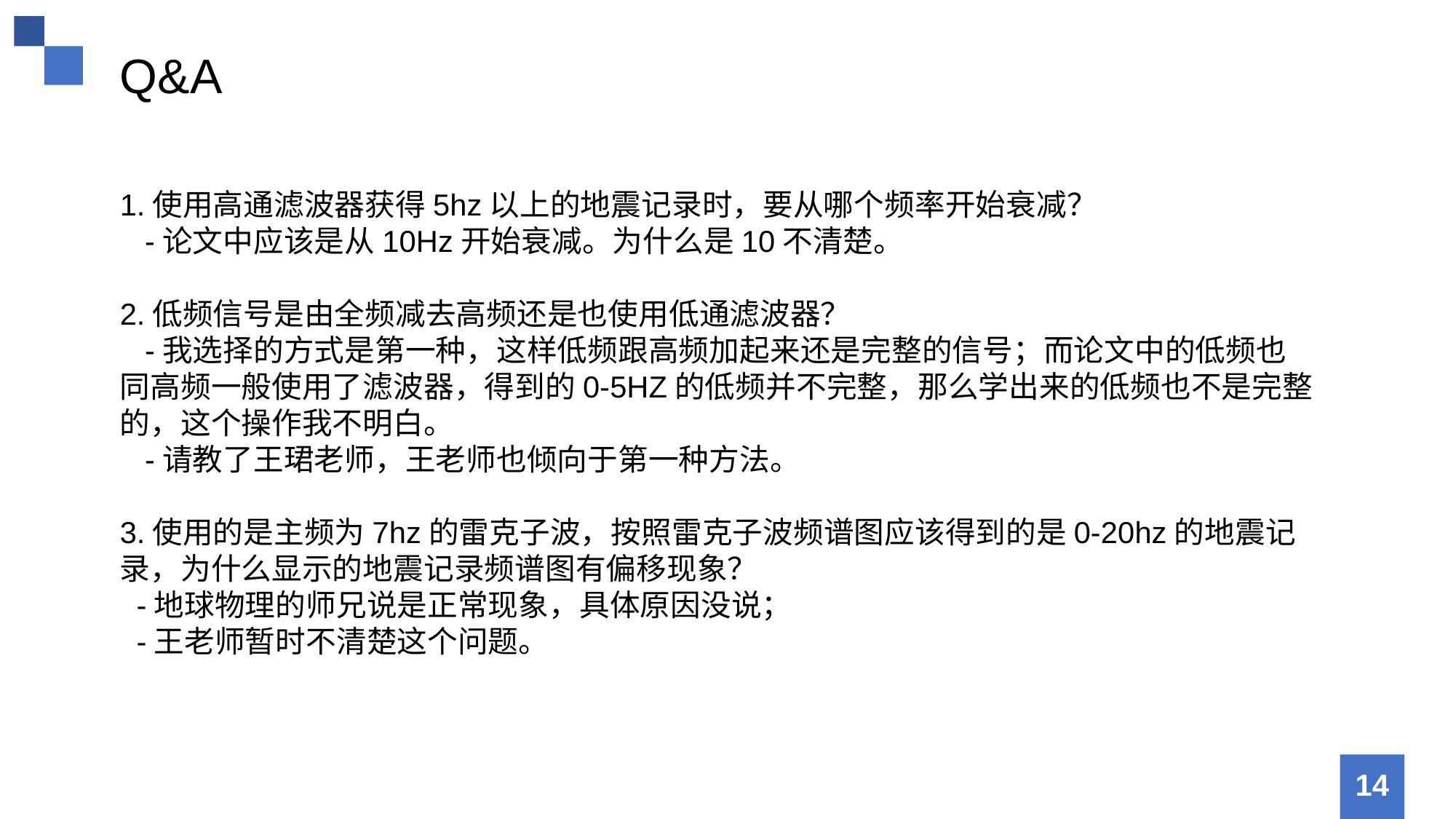

Q&A
1.使用高通滤波器获得5hz以上的地震记录时，要从哪个频率开始衰减？
   -论文中应该是从10Hz开始衰减。为什么是10不清楚。

2.低频信号是由全频减去高频还是也使用低通滤波器？
   -我选择的方式是第一种，这样低频跟高频加起来还是完整的信号；而论文中的低频也同高频一般使用了滤波器，得到的0-5HZ的低频并不完整，那么学出来的低频也不是完整的，这个操作我不明白。
   -请教了王珺老师，王老师也倾向于第一种方法。

3.使用的是主频为7hz的雷克子波，按照雷克子波频谱图应该得到的是0-20hz的地震记录，为什么显示的地震记录频谱图有偏移现象？
  -地球物理的师兄说是正常现象，具体原因没说；
  -王老师暂时不清楚这个问题。

14